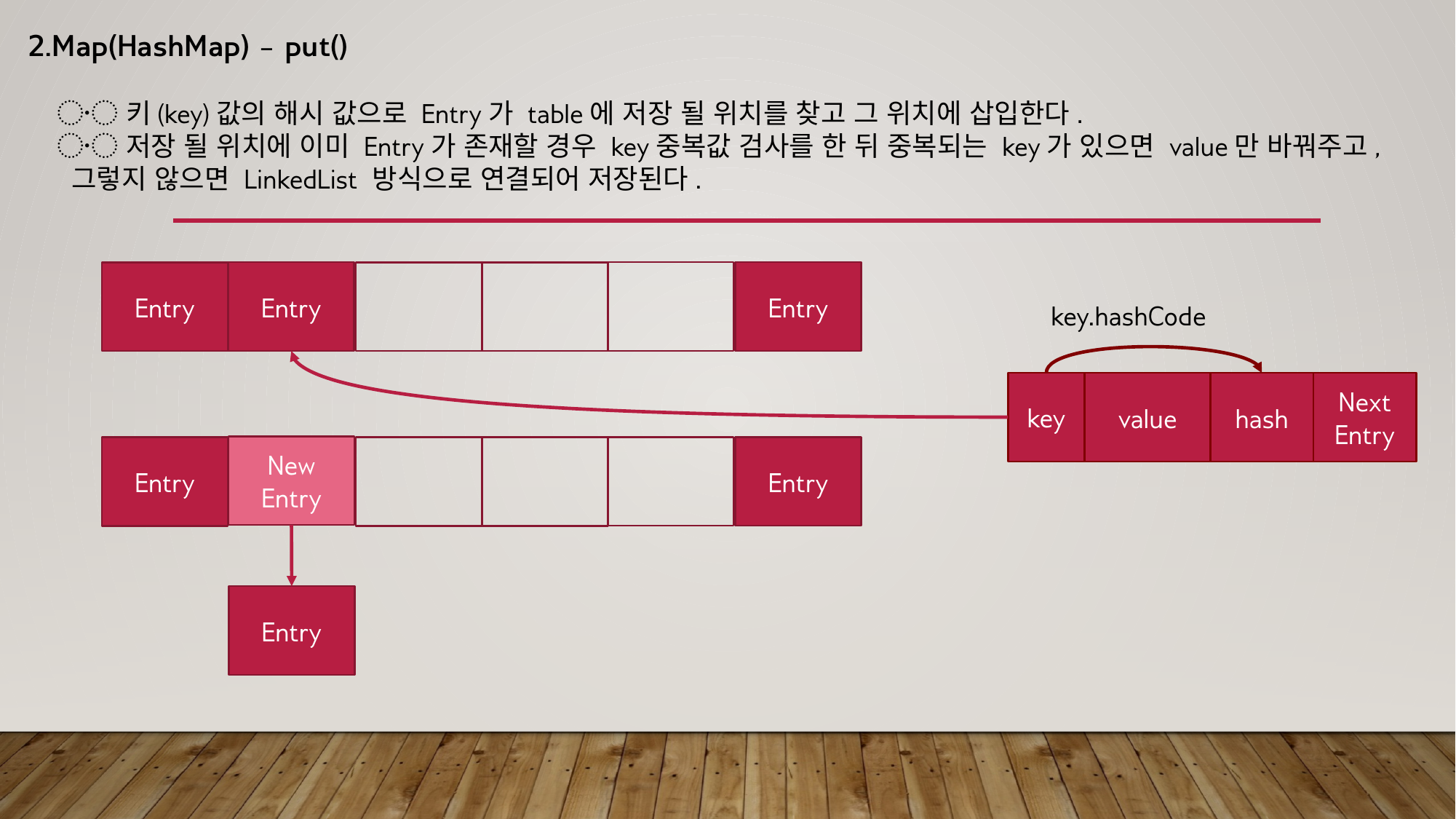

2.Map(HashMap) – put()
〮 키(key)값의 해시 값으로 Entry가 table에 저장 될 위치를 찾고 그 위치에 삽입한다.
〮 저장 될 위치에 이미 Entry가 존재할 경우 key중복값 검사를 한 뒤 중복되는 key가 있으면 value만 바꿔주고,  그렇지 않으면 LinkedList 방식으로 연결되어 저장된다.
Entry

Entry

Entry
key.hashCode
key
Next
Entry
value
hash
New
Entry

Entry

Entry
Entry